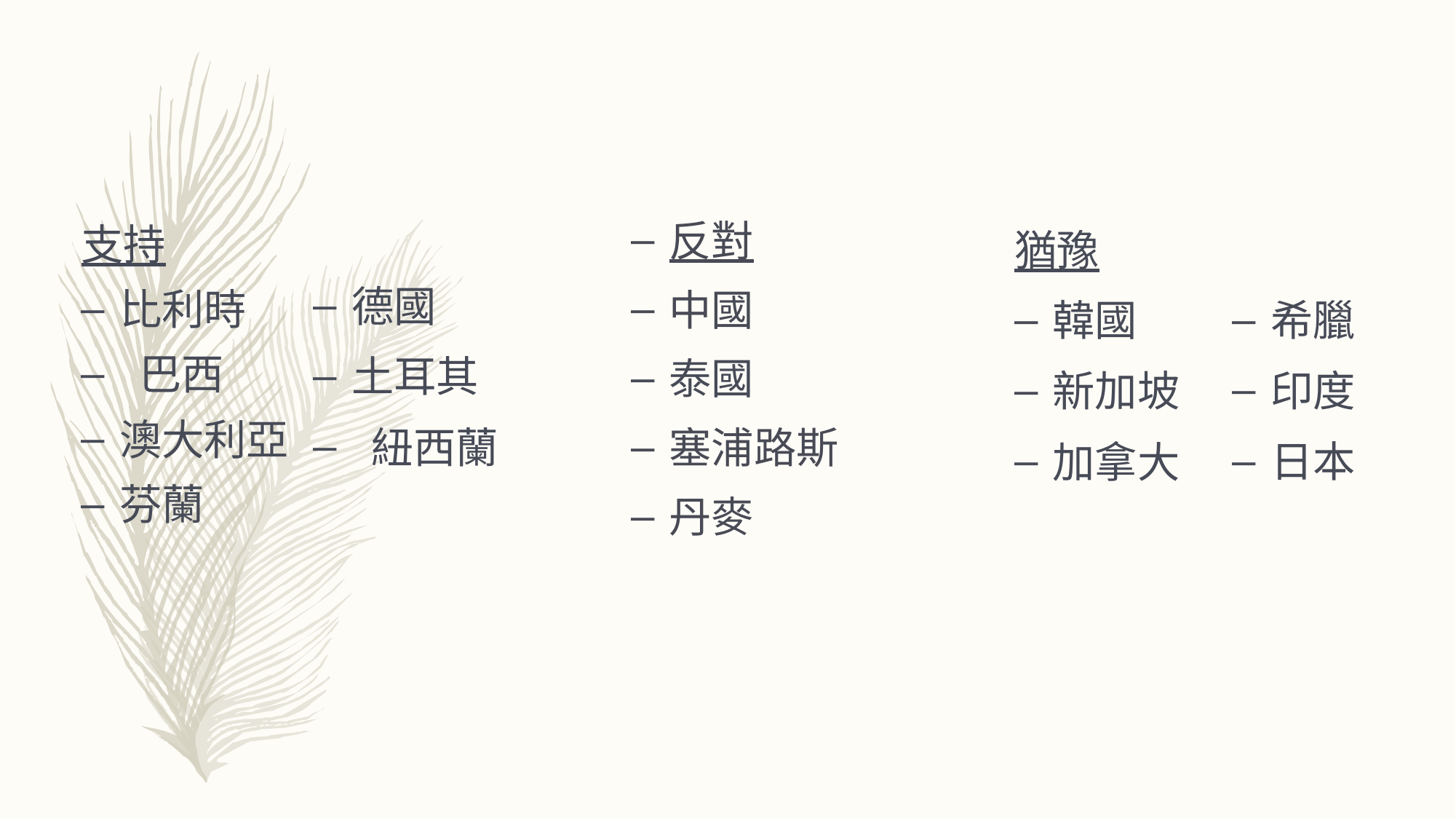

支持
比利時
 巴西
澳大利亞
芬蘭

反對
中國
泰國
塞浦路斯
丹麥
猶豫
韓國
新加坡
加拿大

德國
土耳其
 紐西蘭
希臘
印度
日本